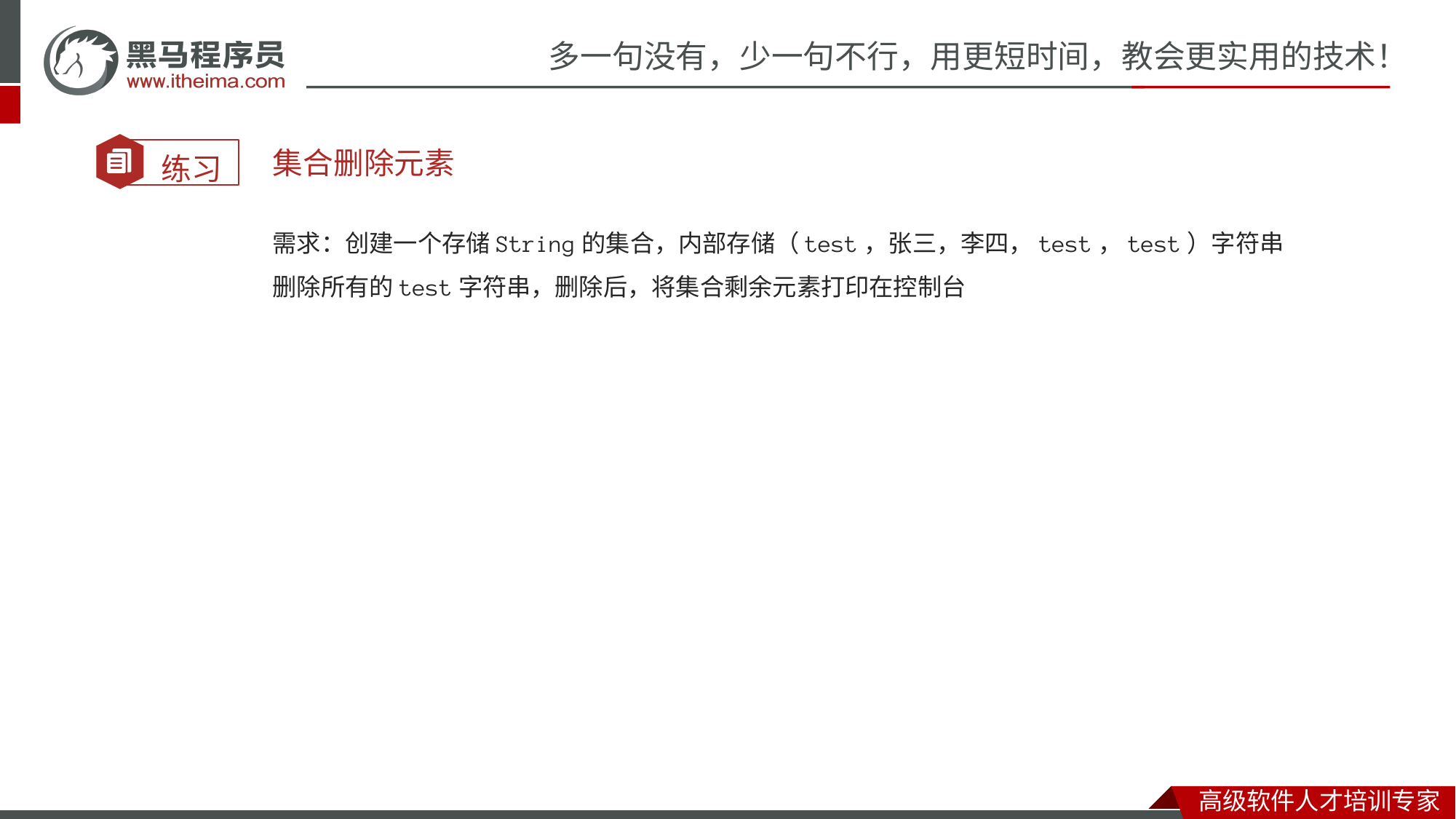

集合删除元素
需求：创建一个存储String的集合，内部存储（test，张三，李四，test，test）字符串
删除所有的test字符串，删除后，将集合剩余元素打印在控制台